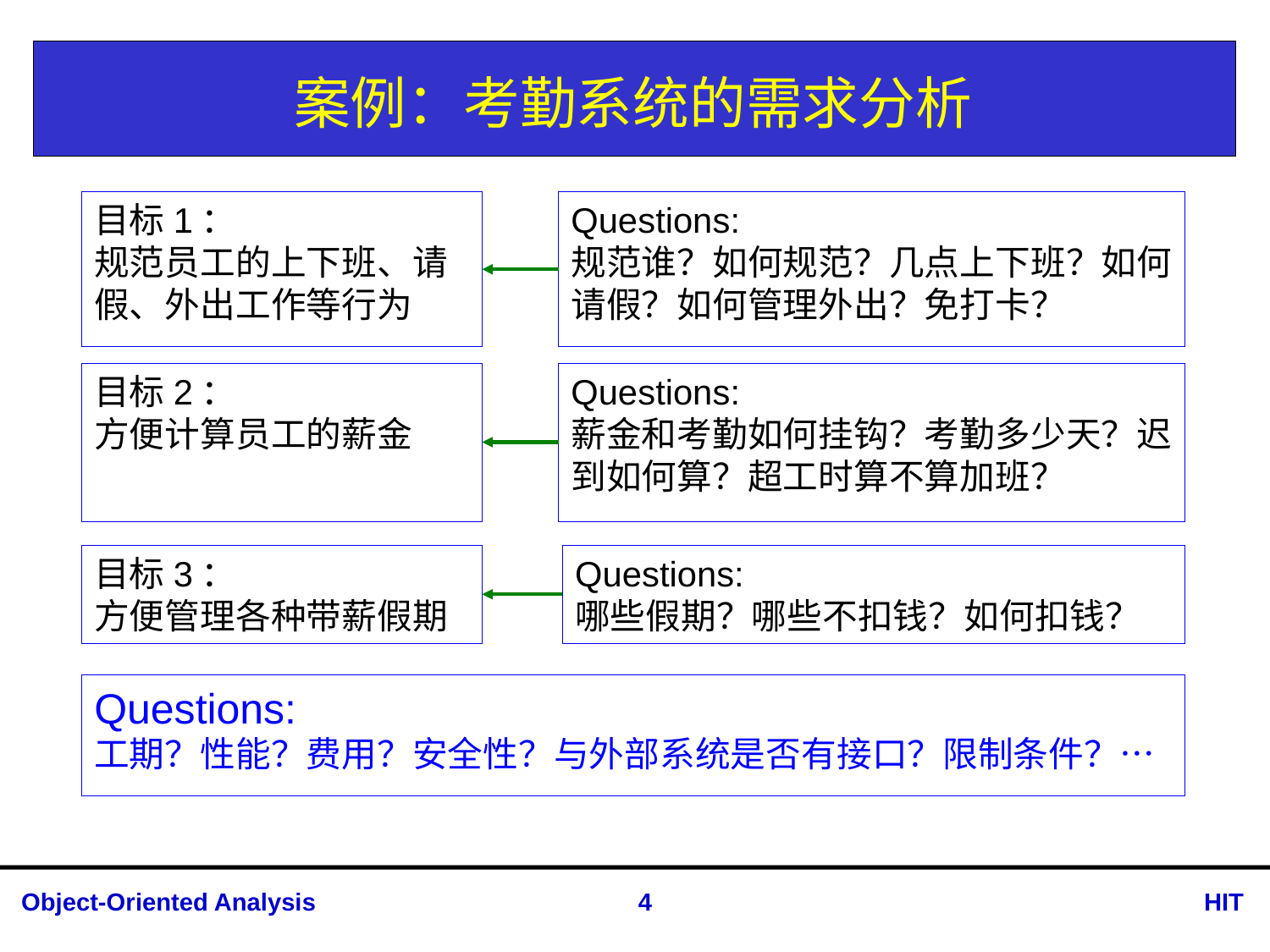

# 案例：考勤系统的需求分析
目标1：
规范员工的上下班、请假、外出工作等行为
Questions:
规范谁？如何规范？几点上下班？如何请假？如何管理外出？免打卡？
目标2：
方便计算员工的薪金
Questions:
薪金和考勤如何挂钩？考勤多少天？迟到如何算？超工时算不算加班？
目标3：
方便管理各种带薪假期
Questions:
哪些假期？哪些不扣钱？如何扣钱？
Questions:
工期？性能？费用？安全性？与外部系统是否有接口？限制条件？…